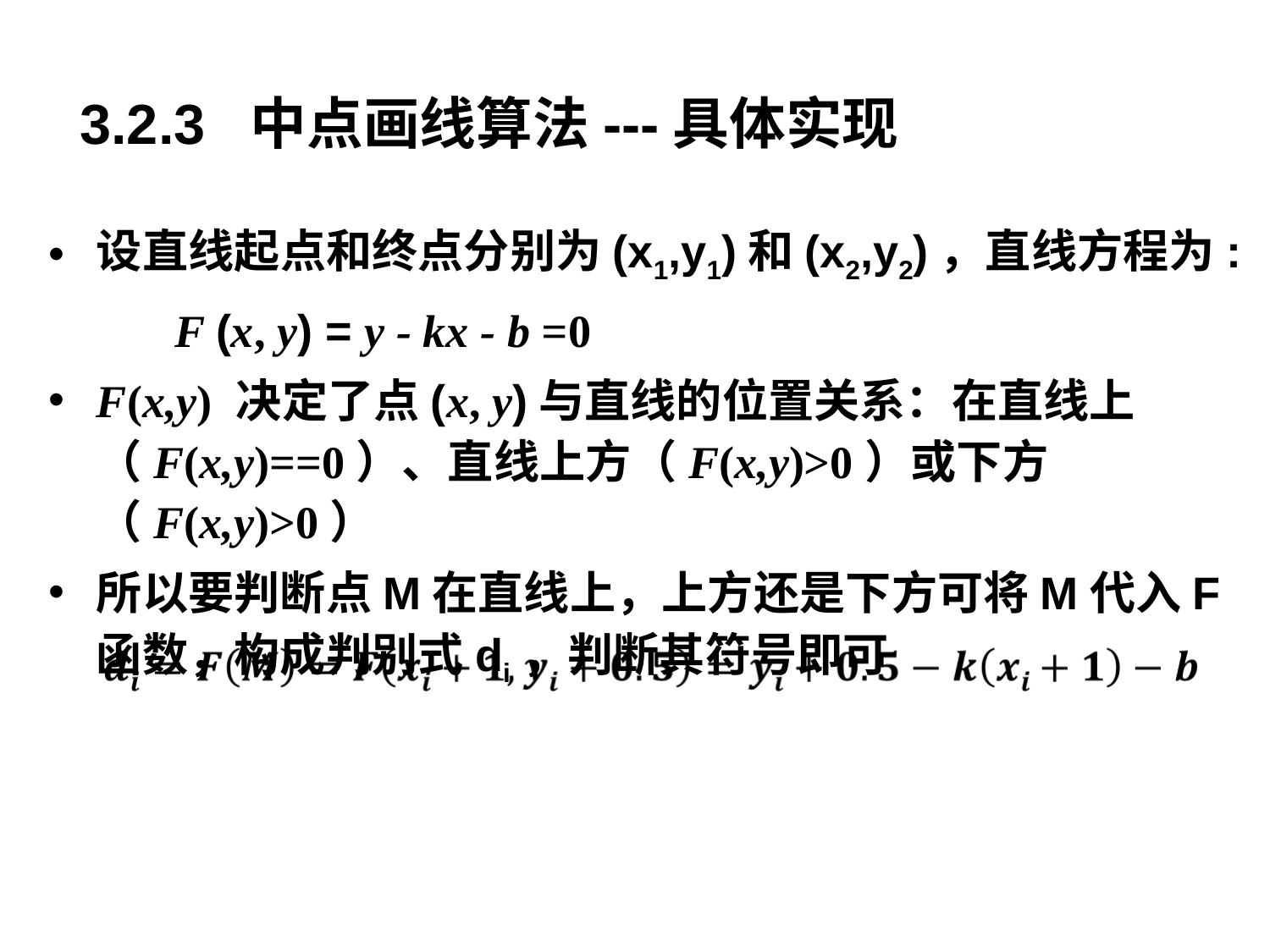

# 3.2.3  中点画线算法---具体实现
设直线起点和终点分别为(x1,y1)和(x2,y2)，直线方程为:
           F (x, y) = y - kx - b =0
F(x,y) 决定了点(x, y)与直线的位置关系：在直线上（F(x,y)==0）、直线上方（F(x,y)>0）或下方（F(x,y)>0）
所以要判断点M在直线上，上方还是下方可将M代入F函数，构成判别式di，判断其符号即可